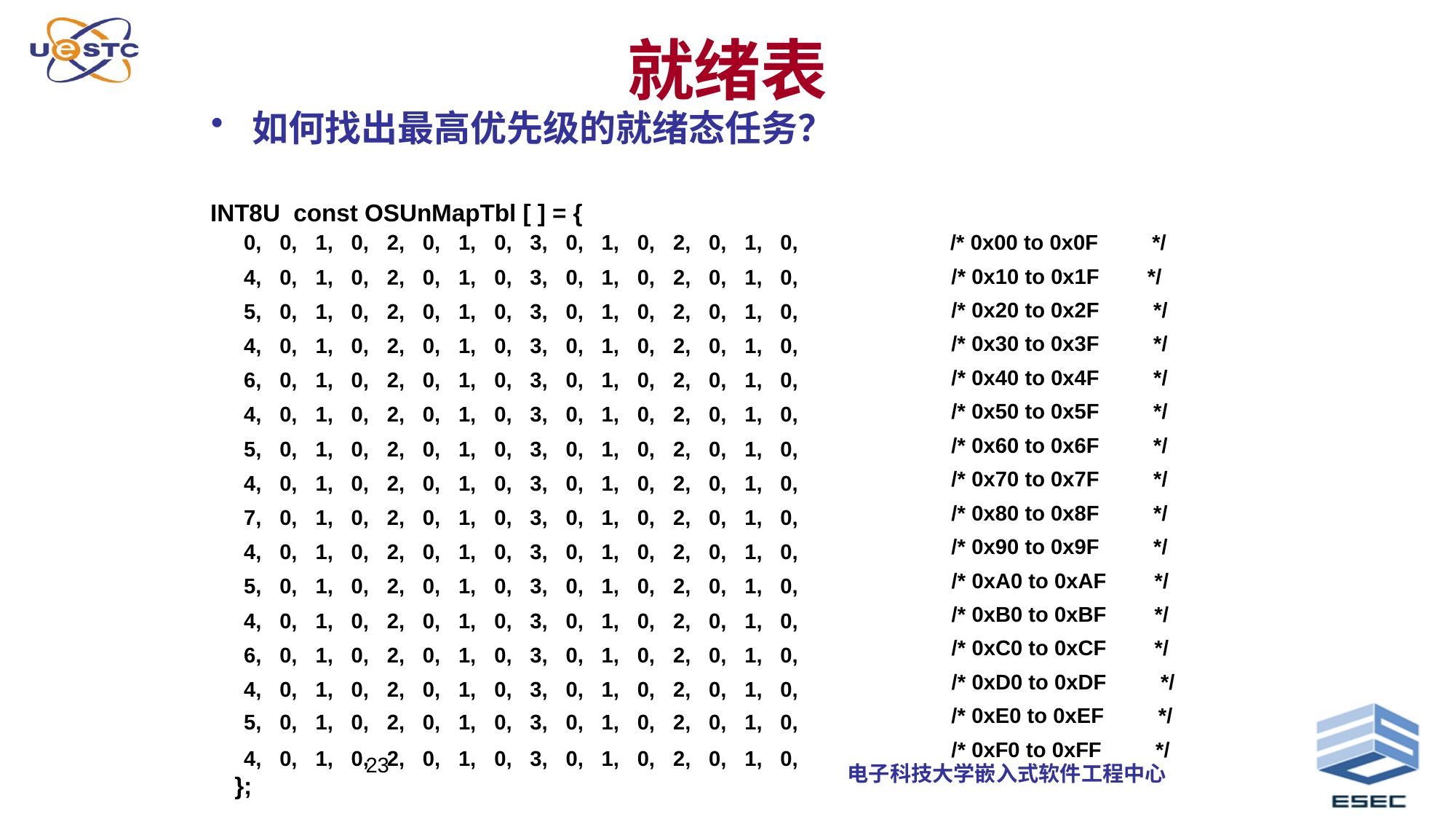

# 就绪表
如何找出最高优先级的就绪态任务？
INT8U  const OSUnMapTbl [ ] = {
0,   0,   1,   0,   2,   0,   1,   0,   3,   0,   1,   0,   2,   0,   1,   0,
/* 0x00 to 0x0F         */
/* 0x10 to 0x1F        */
4,   0,   1,   0,   2,   0,   1,   0,   3,   0,   1,   0,   2,   0,   1,   0,
/* 0x20 to 0x2F         */
5,   0,   1,   0,   2,   0,   1,   0,   3,   0,   1,   0,   2,   0,   1,   0,
/* 0x30 to 0x3F         */
4,   0,   1,   0,   2,   0,   1,   0,   3,   0,   1,   0,   2,   0,   1,   0,
/* 0x40 to 0x4F         */
6,   0,   1,   0,   2,   0,   1,   0,   3,   0,   1,   0,   2,   0,   1,   0,
/* 0x50 to 0x5F         */
4,   0,   1,   0,   2,   0,   1,   0,   3,   0,   1,   0,   2,   0,   1,   0,
/* 0x60 to 0x6F         */
5,   0,   1,   0,   2,   0,   1,   0,   3,   0,   1,   0,   2,   0,   1,   0,
/* 0x70 to 0x7F         */
4,   0,   1,   0,   2,   0,   1,   0,   3,   0,   1,   0,   2,   0,   1,   0,
/* 0x80 to 0x8F         */
7,   0,   1,   0,   2,   0,   1,   0,   3,   0,   1,   0,   2,   0,   1,   0,
/* 0x90 to 0x9F         */
4,   0,   1,   0,   2,   0,   1,   0,   3,   0,   1,   0,   2,   0,   1,   0,
/* 0xA0 to 0xAF        */
5,   0,   1,   0,   2,   0,   1,   0,   3,   0,   1,   0,   2,   0,   1,   0,
/* 0xB0 to 0xBF        */
4,   0,   1,   0,   2,   0,   1,   0,   3,   0,   1,   0,   2,   0,   1,   0,
/* 0xC0 to 0xCF        */
6,   0,   1,   0,   2,   0,   1,   0,   3,   0,   1,   0,   2,   0,   1,   0,
/* 0xD0 to 0xDF         */
4,   0,   1,   0,   2,   0,   1,   0,   3,   0,   1,   0,   2,   0,   1,   0,
/* 0xE0 to 0xEF         */
5,   0,   1,   0,   2,   0,   1,   0,   3,   0,   1,   0,   2,   0,   1,   0,
/* 0xF0 to 0xFF         */
4,   0,   1,   0,   2,   0,   1,   0,   3,   0,   1,   0,   2,   0,   1,   0,
23
};